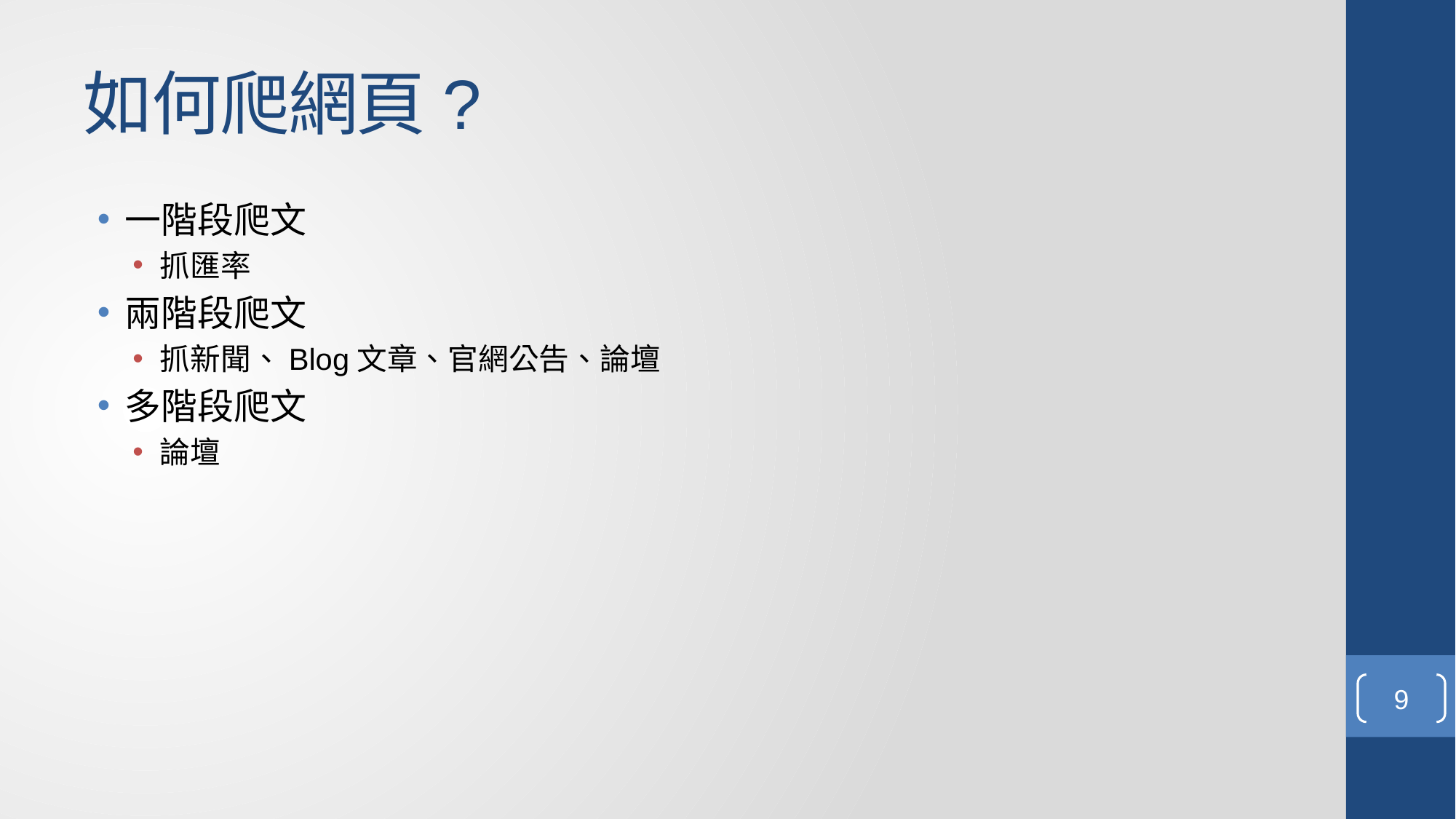

# 如何爬網頁?
一階段爬文
抓匯率
兩階段爬文
抓新聞、Blog文章、官網公告、論壇
多階段爬文
論壇
9